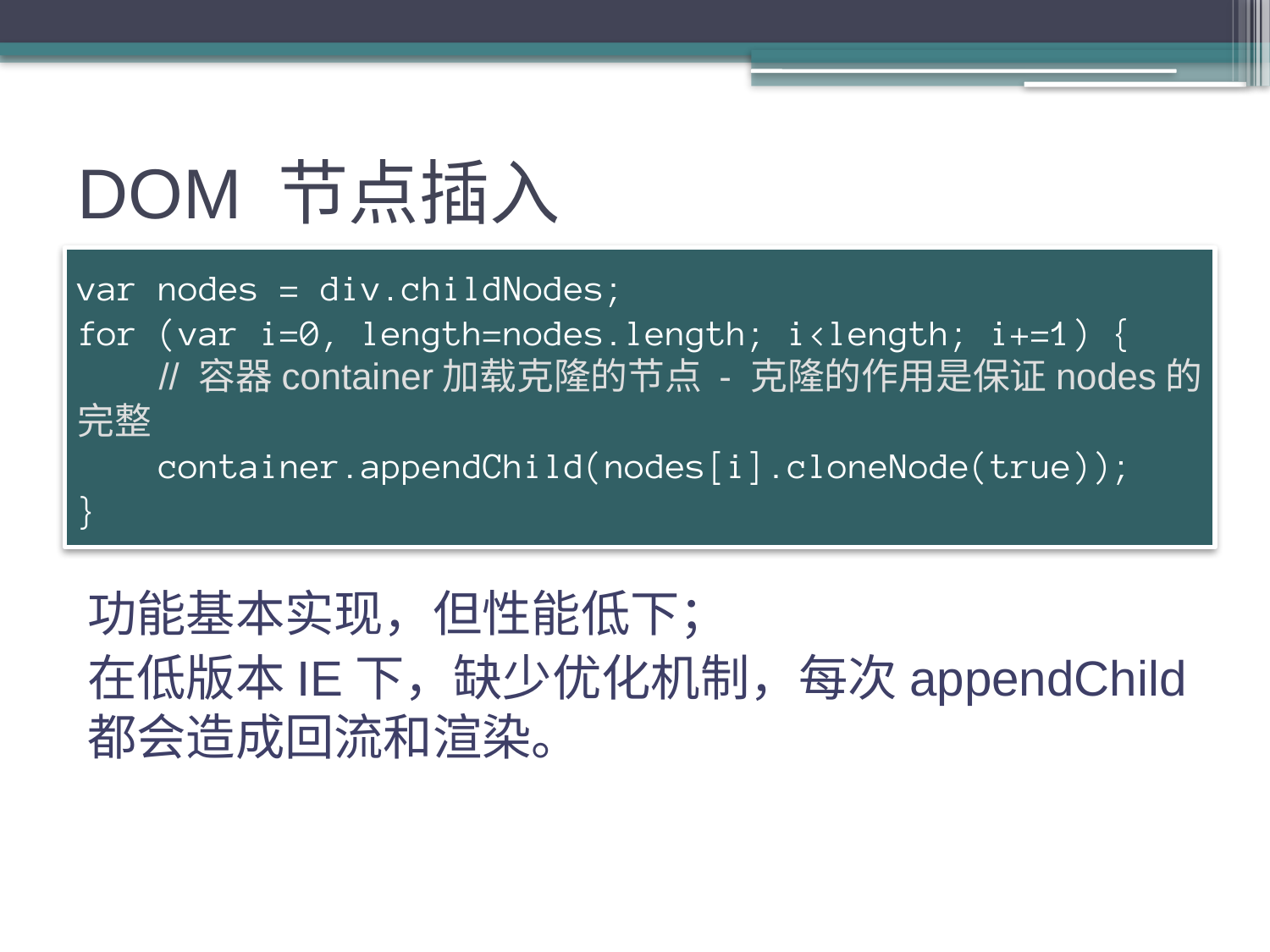

# DOM 节点插入
var nodes = div.childNodes;
for (var i=0, length=nodes.length; i<length; i+=1) {
    // 容器container加载克隆的节点 - 克隆的作用是保证nodes的完整
    container.appendChild(nodes[i].cloneNode(true));
}
功能基本实现，但性能低下；
在低版本IE下，缺少优化机制，每次appendChild都会造成回流和渲染。